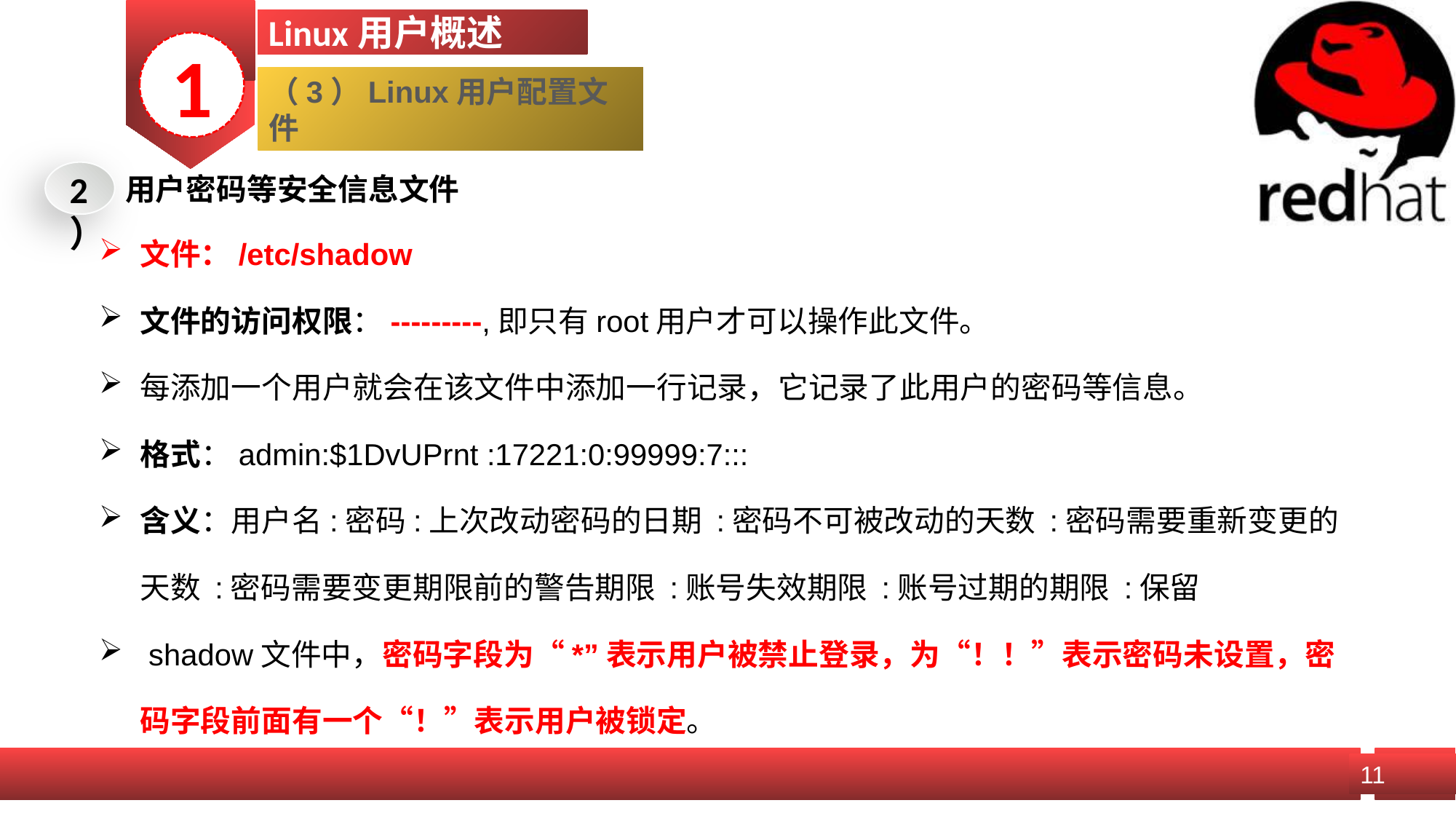

Linux用户概述
1
（3）Linux用户配置文件
2）

用户密码等安全信息文件
文件：/etc/shadow
文件的访问权限：---------,即只有root用户才可以操作此文件。
每添加一个用户就会在该文件中添加一行记录，它记录了此用户的密码等信息。
格式：admin:$1DvUPrnt :17221:0:99999:7:::
含义：用户名:密码:上次改动密码的日期 :密码不可被改动的天数 :密码需要重新变更的天数 :密码需要变更期限前的警告期限 :账号失效期限 :账号过期的期限 :保留
 shadow文件中，密码字段为“*”表示用户被禁止登录，为“！！”表示密码未设置，密码字段前面有一个“！”表示用户被锁定。